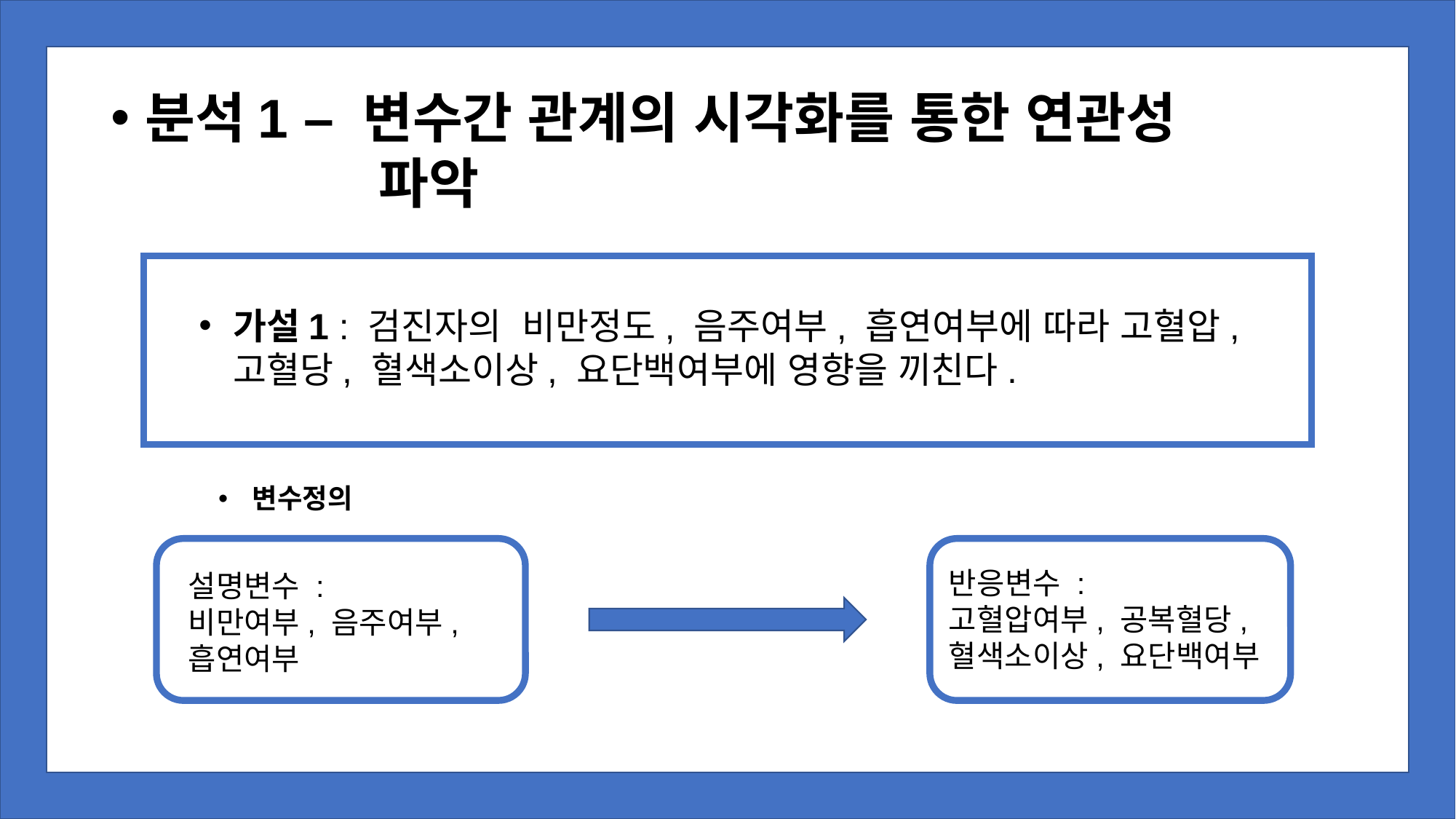

분석1 – 변수간 관계의 시각화를 통한 연관성    		 파악

가설1 : 검진자의  비만정도, 음주여부, 흡연여부에 따라 고혈압, 고혈당, 혈색소이상, 요단백여부에 영향을 끼친다.
변수정의

설명변수 :
비만여부, 음주여부, 흡연여부

반응변수 :
고혈압여부, 공복혈당, 혈색소이상, 요단백여부